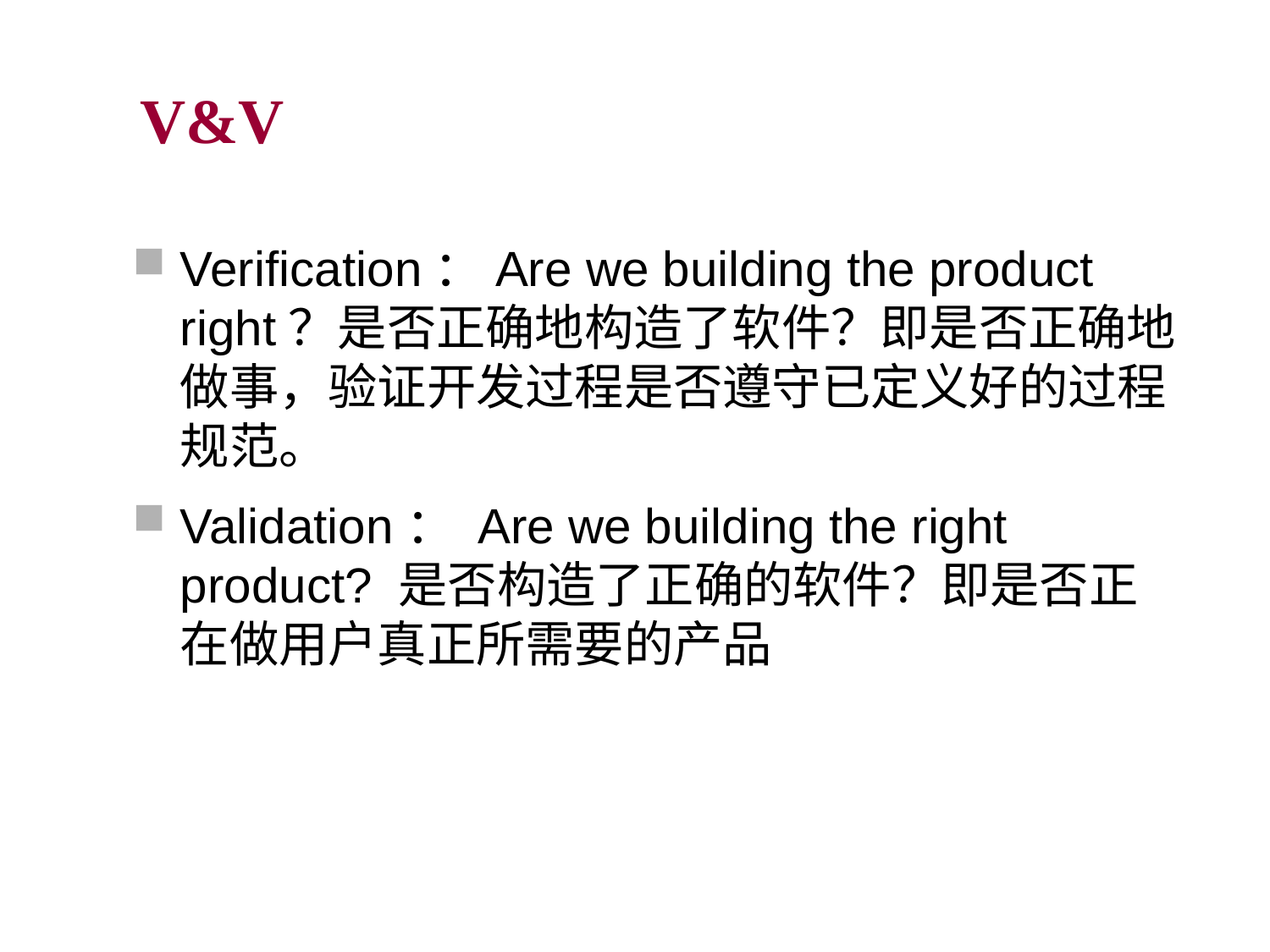

V&V
Verification：Are we building the product right？是否正确地构造了软件？即是否正确地做事，验证开发过程是否遵守已定义好的过程规范。
Validation： Are we building the right product? 是否构造了正确的软件？即是否正在做用户真正所需要的产品